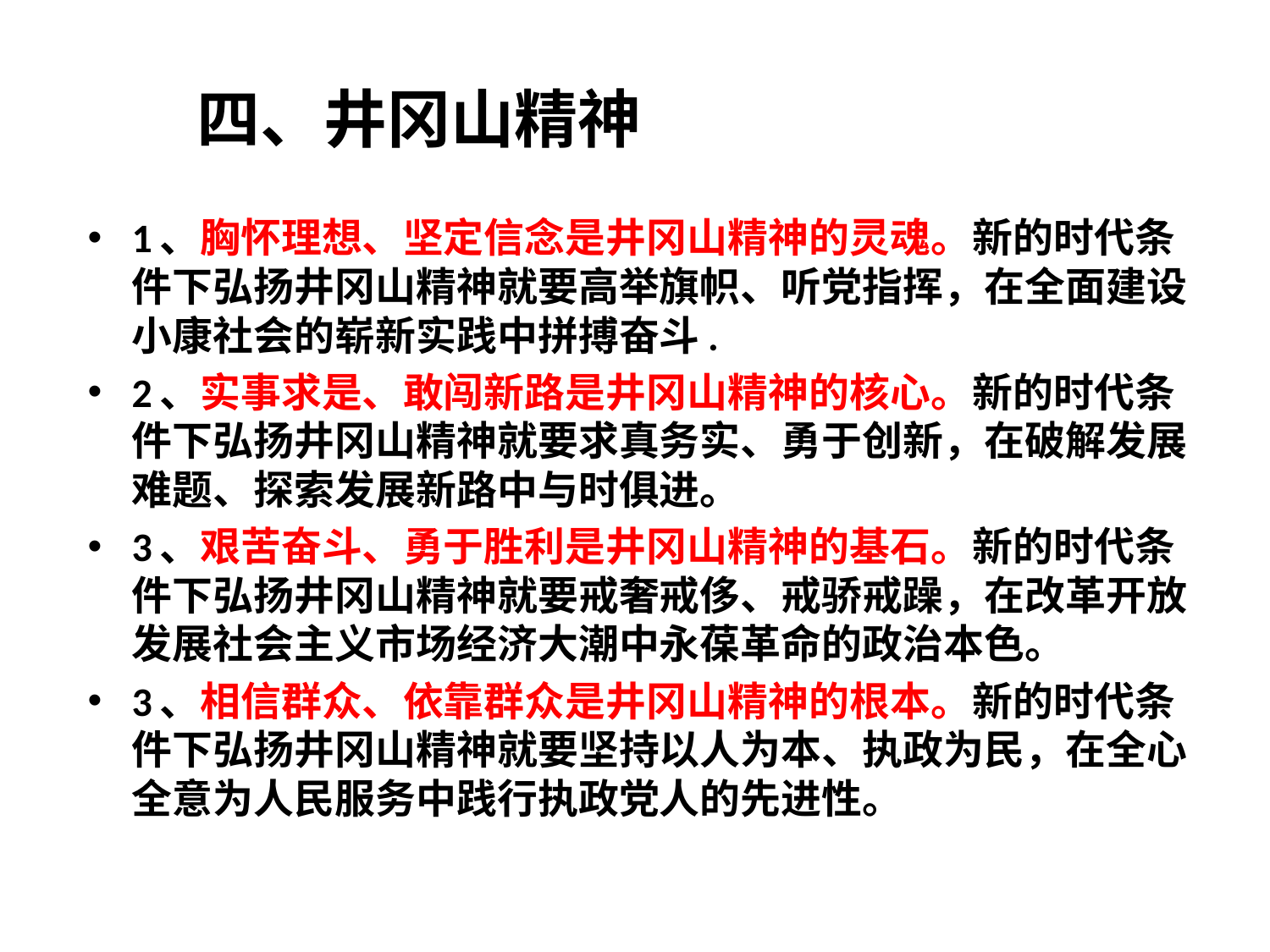

# 四、井冈山精神
1、胸怀理想、坚定信念是井冈山精神的灵魂。新的时代条件下弘扬井冈山精神就要高举旗帜、听党指挥，在全面建设小康社会的崭新实践中拼搏奋斗.
2、实事求是、敢闯新路是井冈山精神的核心。新的时代条件下弘扬井冈山精神就要求真务实、勇于创新，在破解发展难题、探索发展新路中与时俱进。
3、艰苦奋斗、勇于胜利是井冈山精神的基石。新的时代条件下弘扬井冈山精神就要戒奢戒侈、戒骄戒躁，在改革开放发展社会主义市场经济大潮中永葆革命的政治本色。
3、相信群众、依靠群众是井冈山精神的根本。新的时代条件下弘扬井冈山精神就要坚持以人为本、执政为民，在全心全意为人民服务中践行执政党人的先进性。